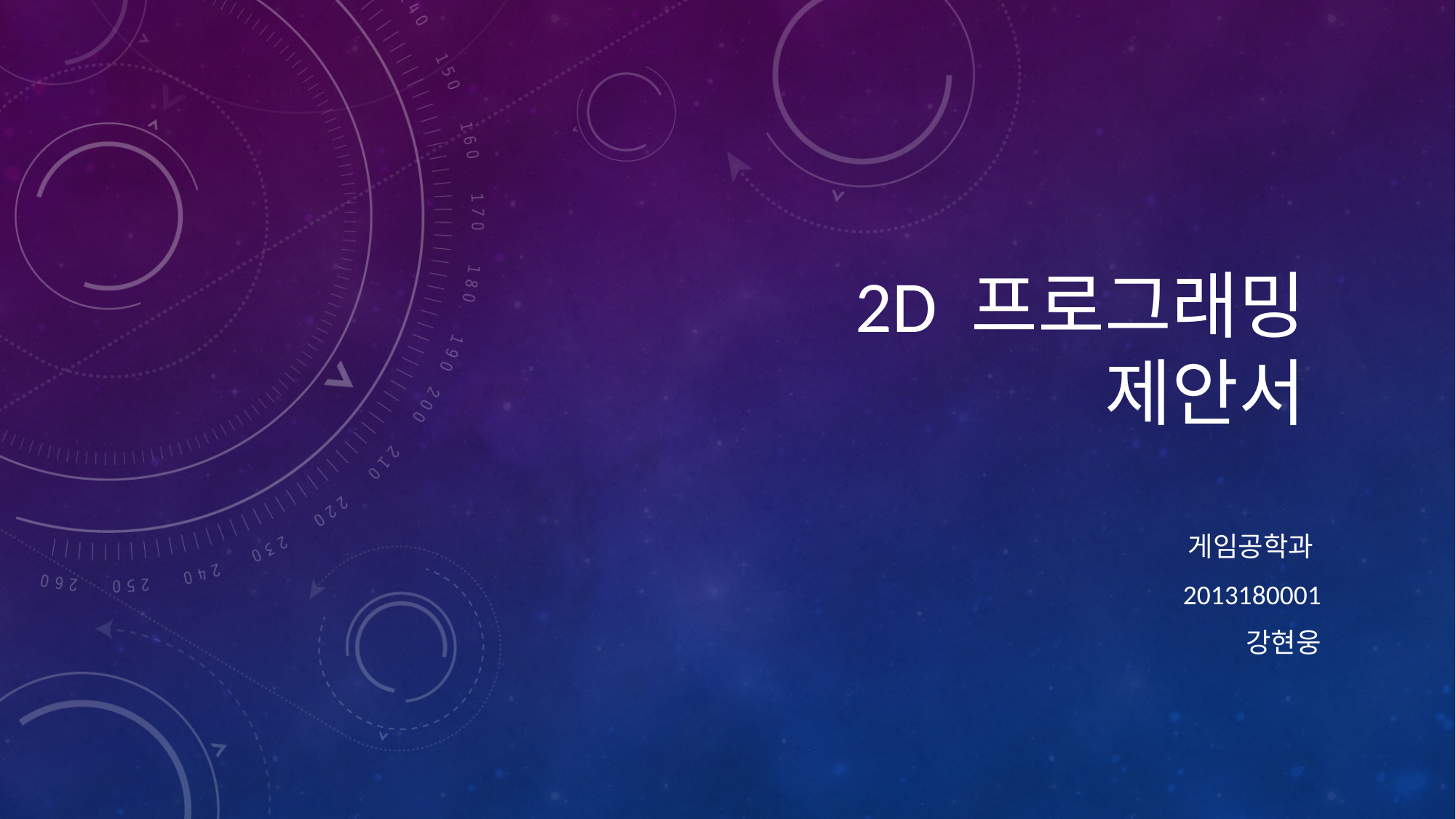

# 2d 프로그래밍 제안서
게임공학과
2013180001
강현웅